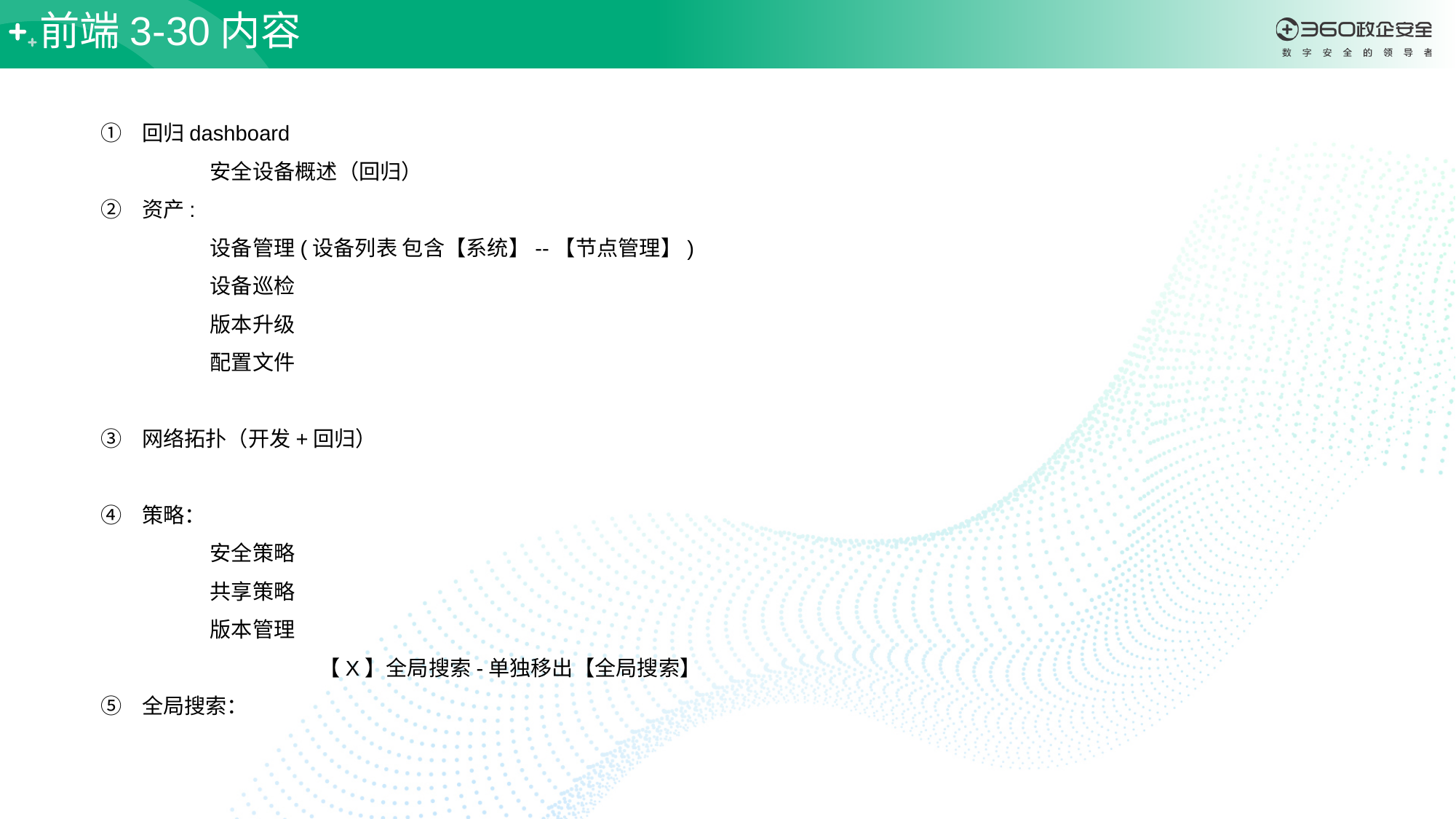

前端3-30内容
回归dashboard
	安全设备概述（回归）
资产:
	设备管理(设备列表 包含【系统】--【节点管理】)
	设备巡检
	版本升级
	配置文件

网络拓扑（开发+回归）

策略：
	安全策略
	共享策略
	版本管理
		【X】全局搜索-单独移出【全局搜索】
全局搜索：